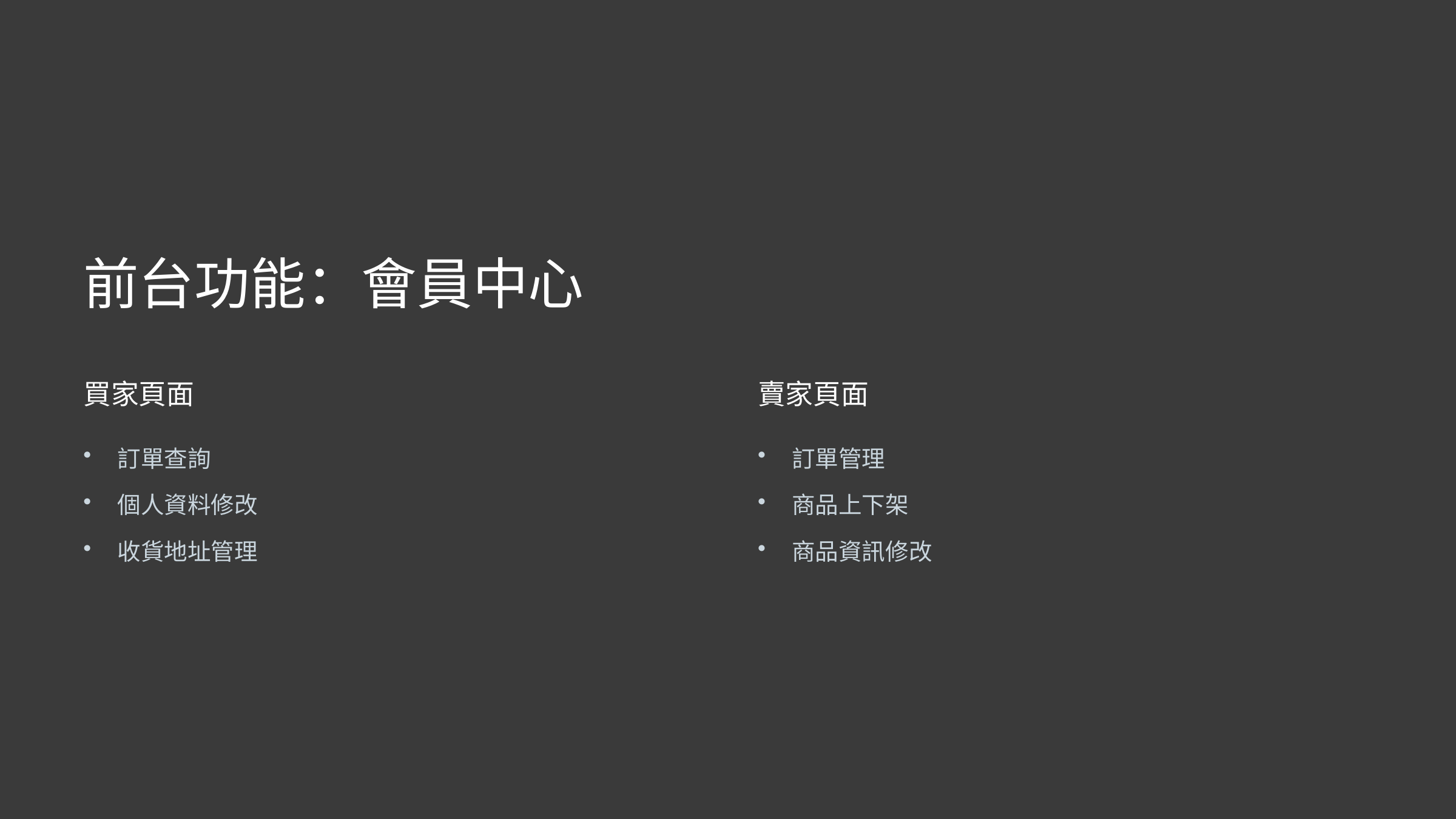

前台功能：會員中心
買家頁面
賣家頁面
訂單查詢
訂單管理
個人資料修改
商品上下架
收貨地址管理
商品資訊修改